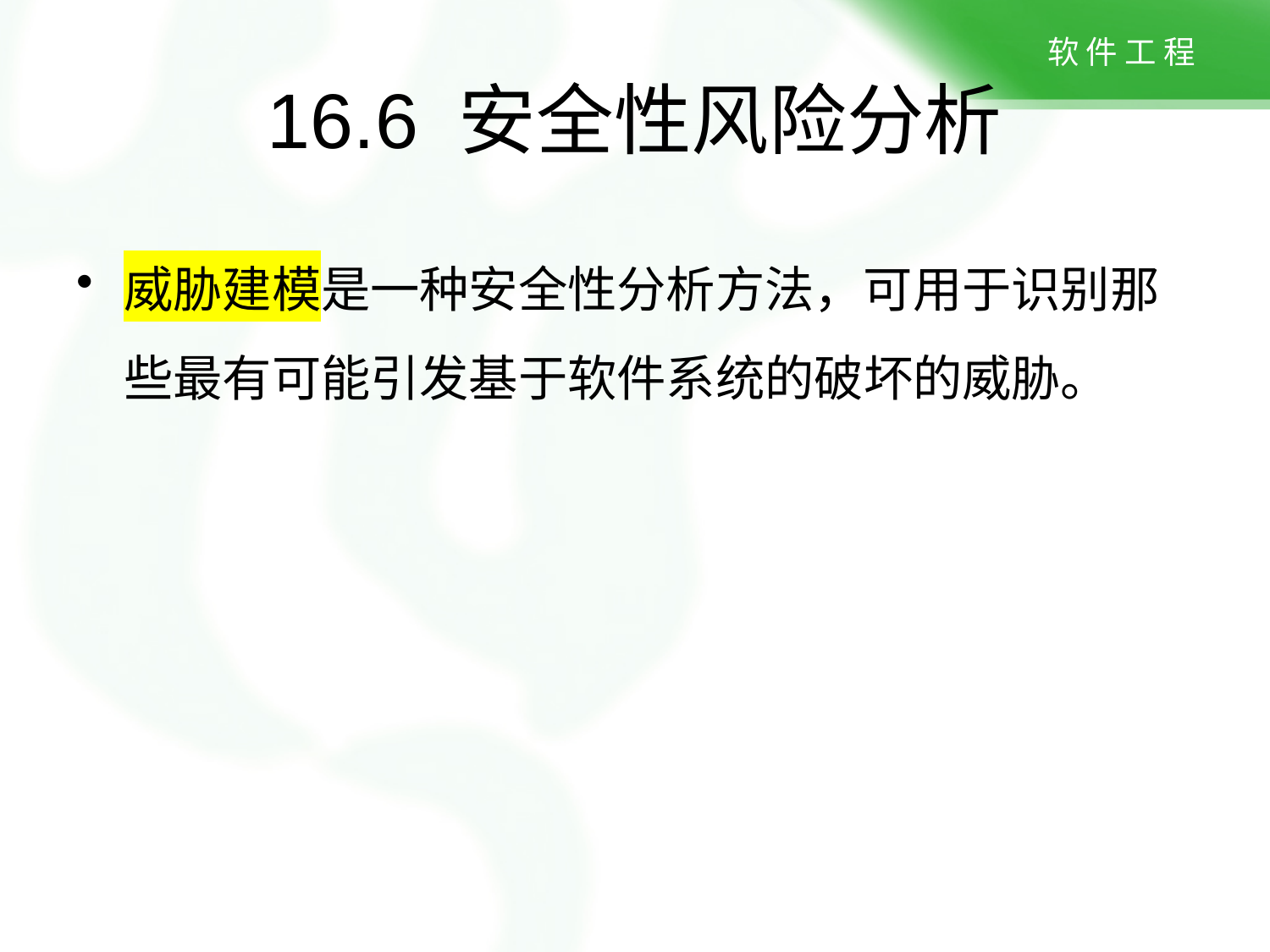

# 16.6 安全性风险分析
威胁建模是一种安全性分析方法，可用于识别那些最有可能引发基于软件系统的破坏的威胁。